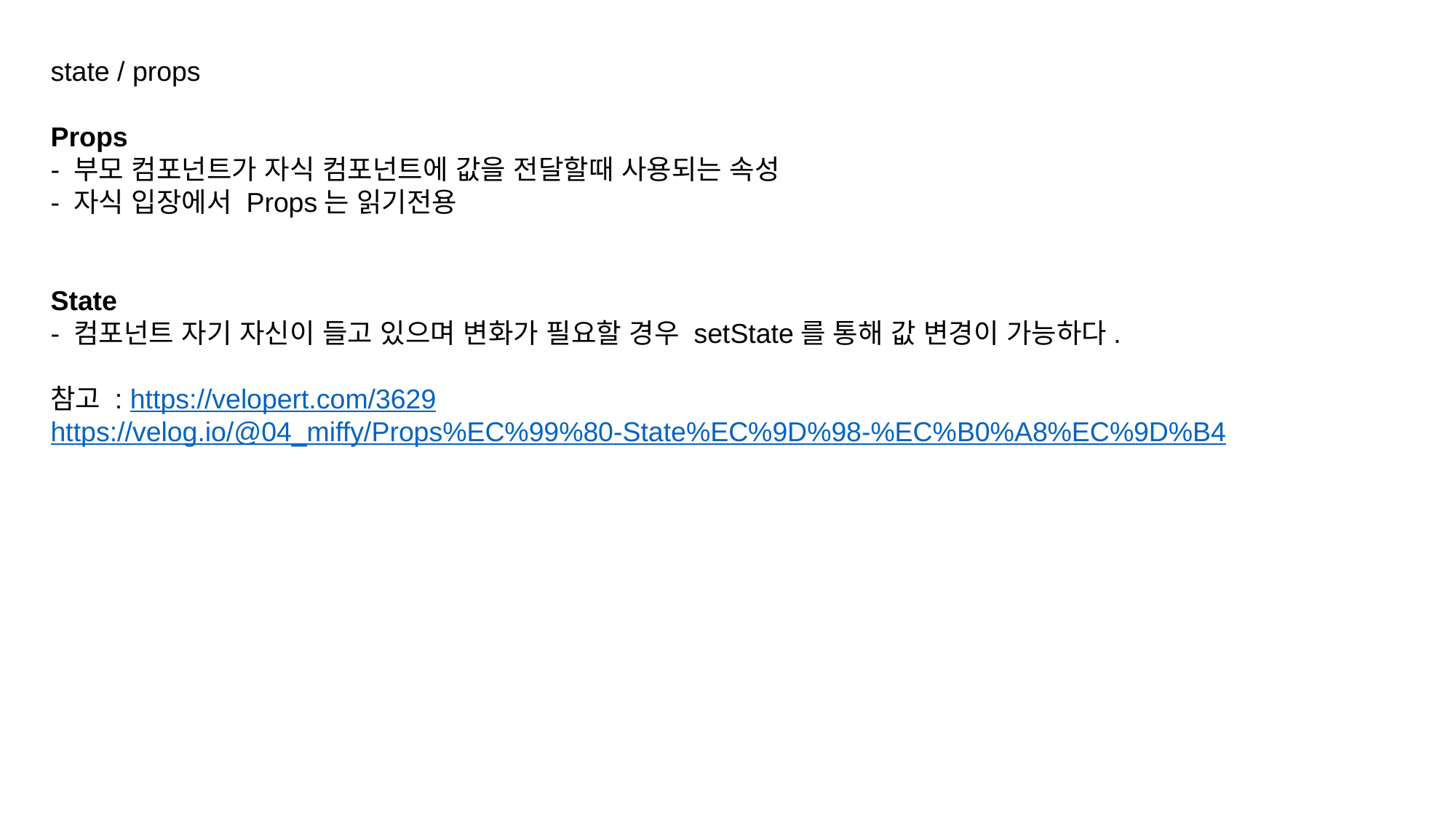

state / props

Props
- 부모 컴포넌트가 자식 컴포넌트에 값을 전달할때 사용되는 속성
- 자식 입장에서 Props는 읽기전용

State
- 컴포넌트 자기 자신이 들고 있으며 변화가 필요할 경우 setState를 통해 값 변경이 가능하다.

참고 : https://velopert.com/3629
https://velog.io/@04_miffy/Props%EC%99%80-State%EC%9D%98-%EC%B0%A8%EC%9D%B4